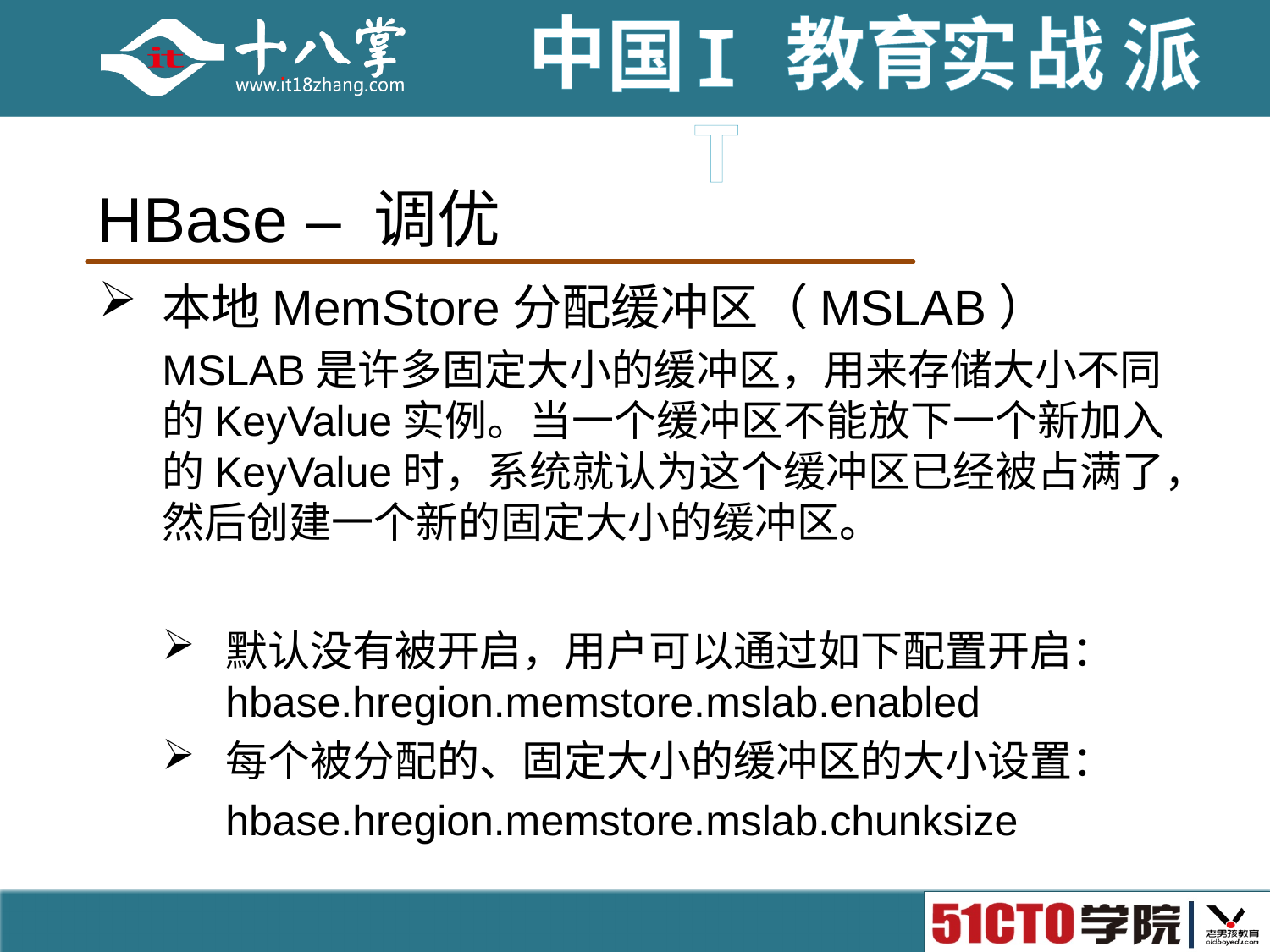

# HBase – 调优
本地MemStore分配缓冲区（MSLAB）
MSLAB是许多固定大小的缓冲区，用来存储大小不同的KeyValue实例。当一个缓冲区不能放下一个新加入的KeyValue时，系统就认为这个缓冲区已经被占满了，然后创建一个新的固定大小的缓冲区。

默认没有被开启，用户可以通过如下配置开启：hbase.hregion.memstore.mslab.enabled
每个被分配的、固定大小的缓冲区的大小设置：
hbase.hregion.memstore.mslab.chunksize